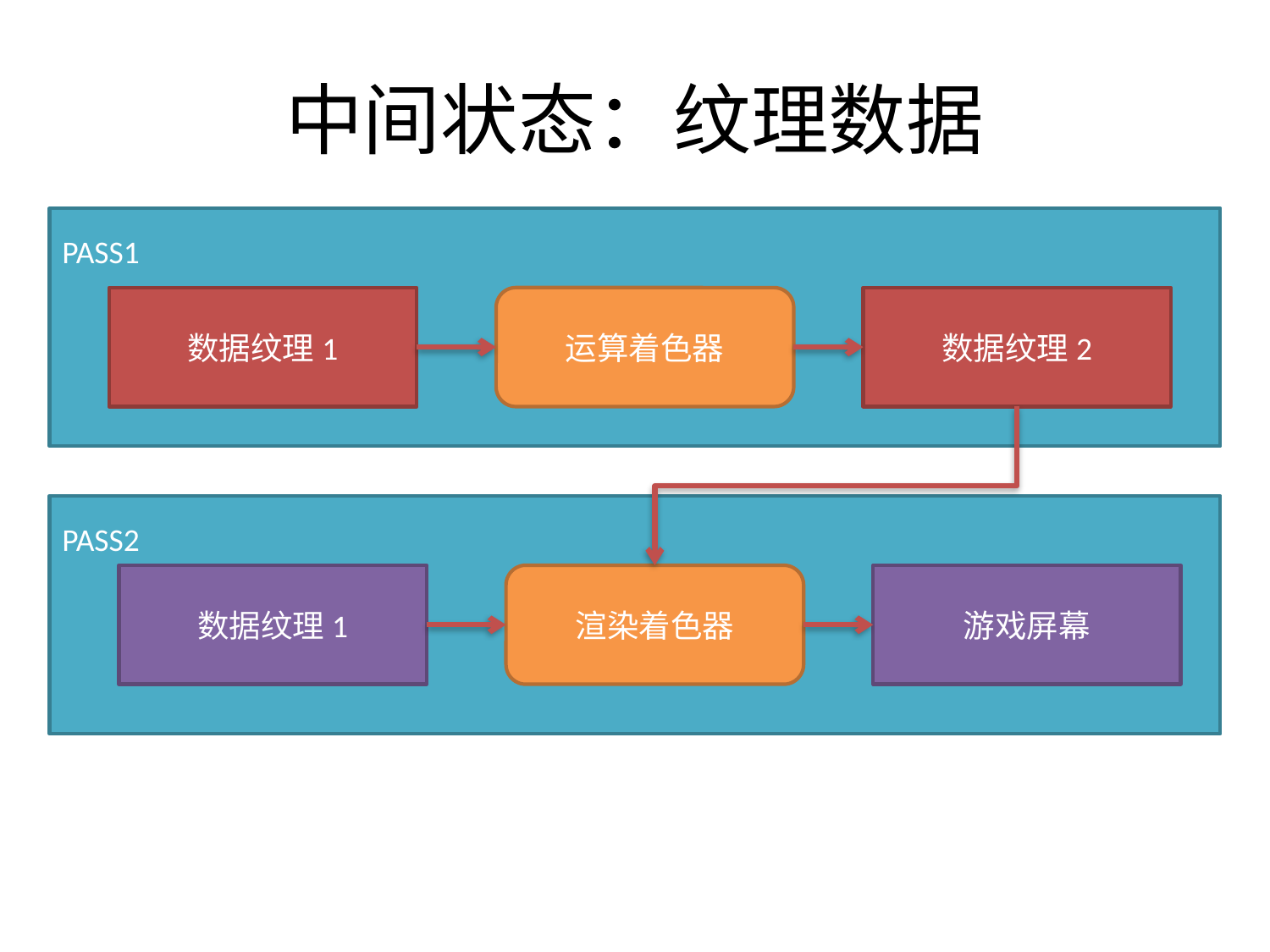

# 中间状态：纹理数据
PASS1

数据纹理1
运算着色器
数据纹理2
PASS2

数据纹理1
渲染着色器
游戏屏幕